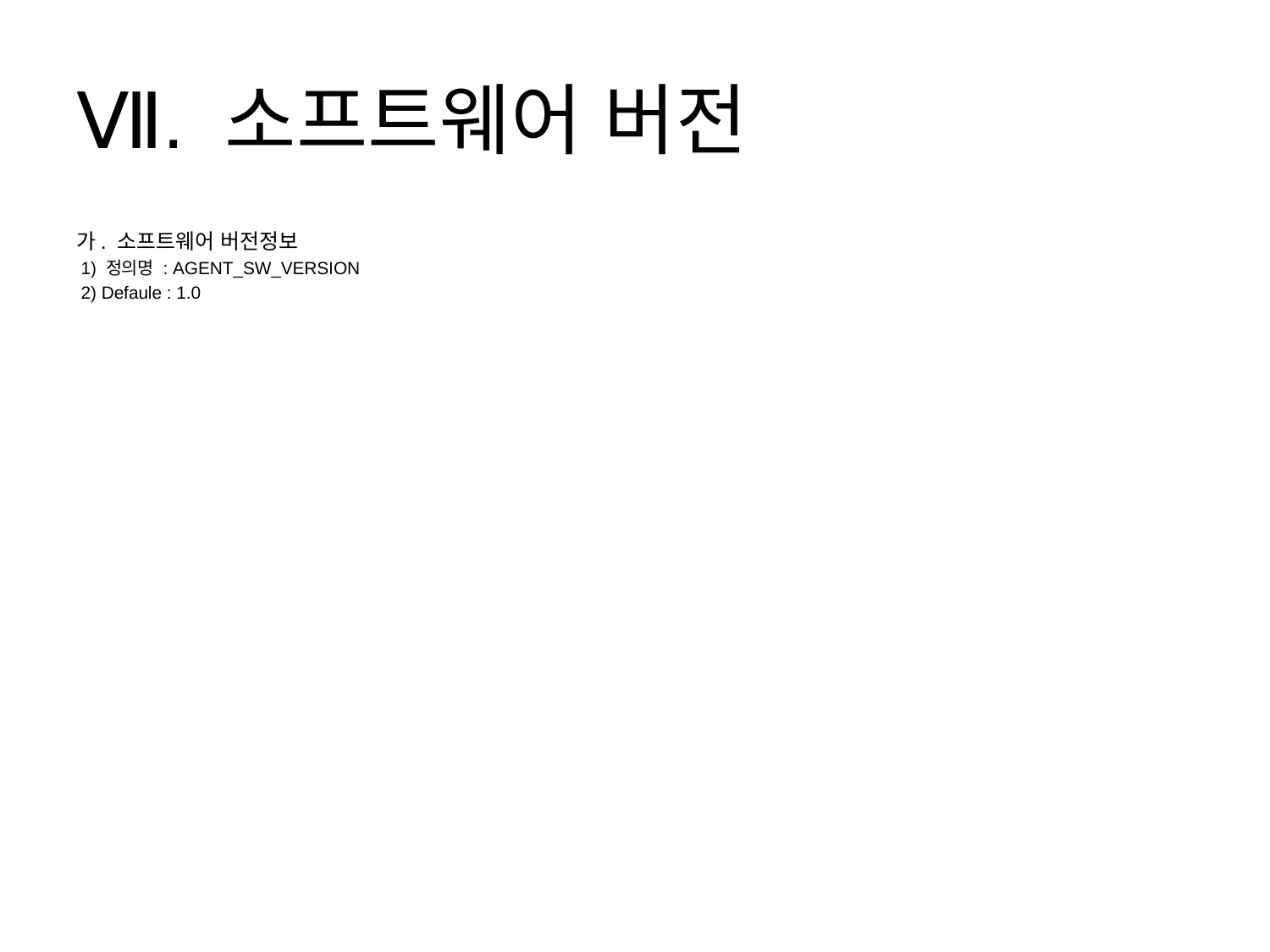

# Ⅶ. 소프트웨어 버전
가. 소프트웨어 버전정보
 1) 정의명 : AGENT_SW_VERSION
 2) Defaule : 1.0